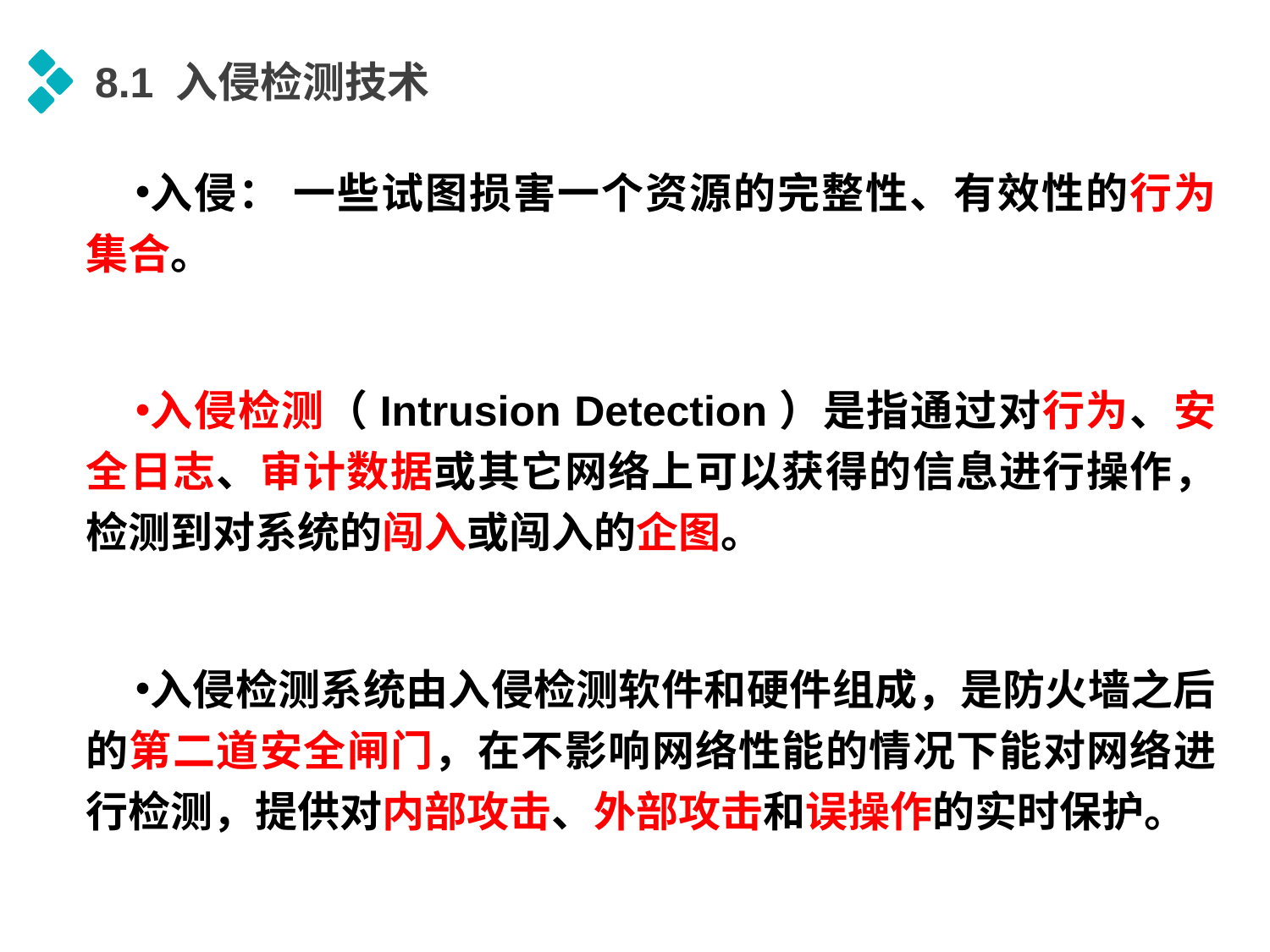

8.1 入侵检测技术

入侵： 一些试图损害一个资源的完整性、有效性的行为集合。

入侵检测（Intrusion Detection）是指通过对行为、安全日志、审计数据或其它网络上可以获得的信息进行操作，检测到对系统的闯入或闯入的企图。

入侵检测系统由入侵检测软件和硬件组成，是防火墙之后的第二道安全闸门，在不影响网络性能的情况下能对网络进行检测，提供对内部攻击、外部攻击和误操作的实时保护。